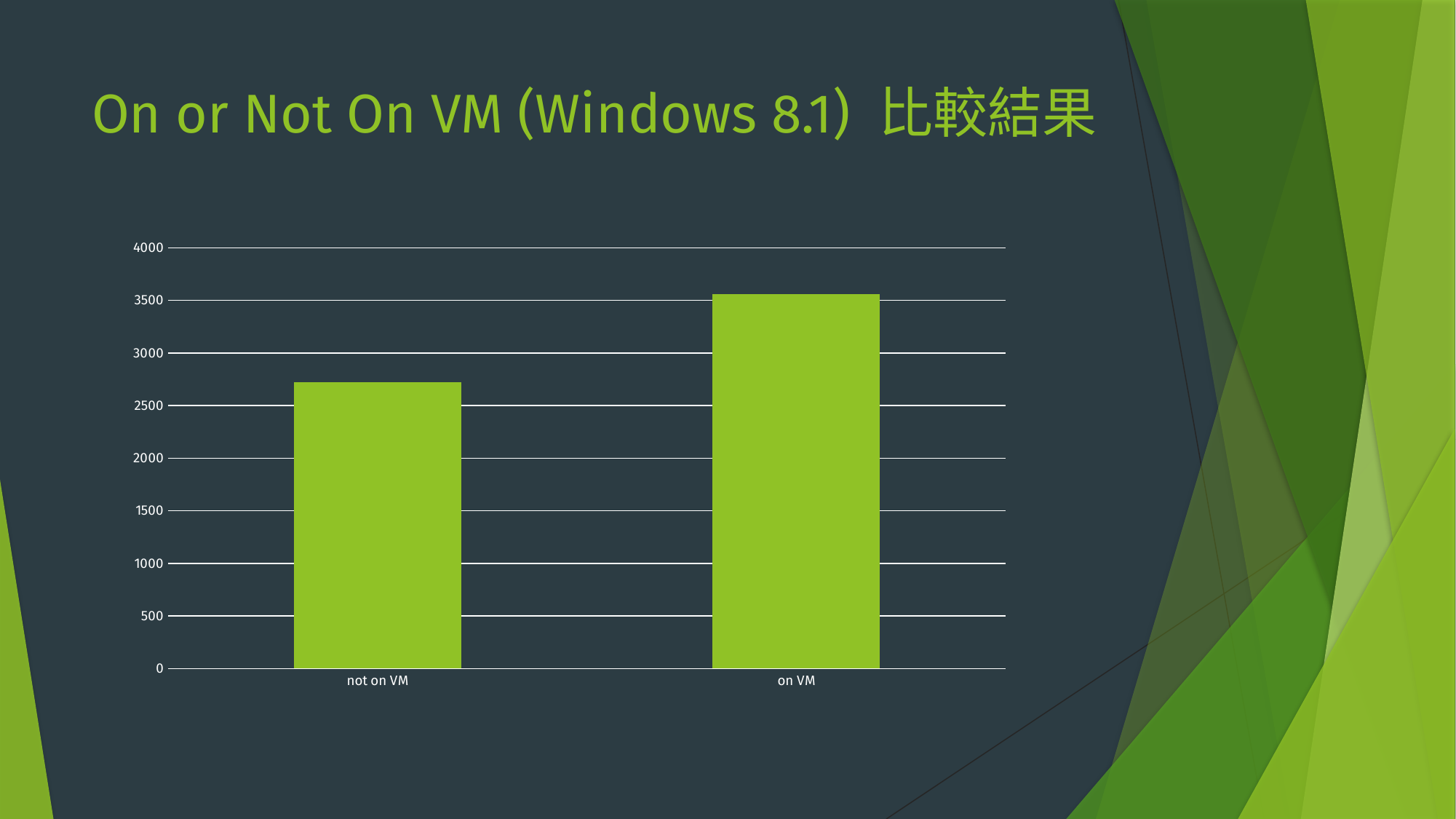

# On or Not On VM (Windows 8.1) 比較結果

### Chart

| Category |  |
|---|---|
| not on VM | 2723.7 |
| on VM | 3561.0 |